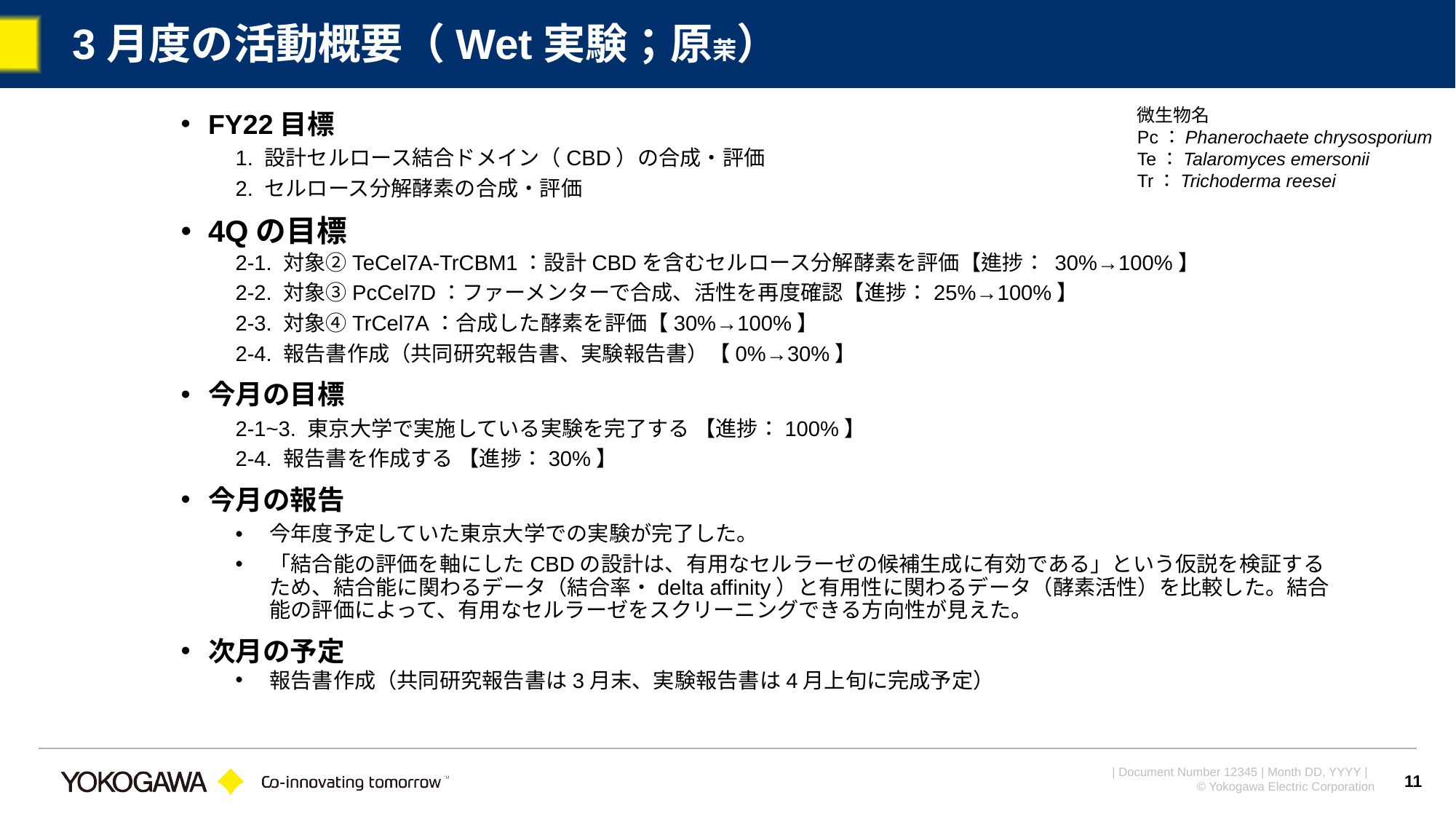

# 3月度の活動概要（Wet実験；原茉）
微生物名
Pc：Phanerochaete chrysosporium
Te：Talaromyces emersonii
Tr：Trichoderma reesei
FY22目標
1. 設計セルロース結合ドメイン（CBD）の合成・評価
2. セルロース分解酵素の合成・評価
4Qの目標
2-1. 対象②TeCel7A-TrCBM1：設計CBDを含むセルロース分解酵素を評価【進捗： 30%→100%】
2-2. 対象③PcCel7D：ファーメンターで合成、活性を再度確認【進捗：25%→100%】
2-3. 対象④TrCel7A：合成した酵素を評価【30%→100%】
2-4. 報告書作成（共同研究報告書、実験報告書）【0%→30%】
今月の目標
2-1~3. 東京大学で実施している実験を完了する 【進捗：100%】
2-4. 報告書を作成する 【進捗：30%】
今月の報告
今年度予定していた東京大学での実験が完了した。
「結合能の評価を軸にしたCBDの設計は、有用なセルラーゼの候補生成に有効である」という仮説を検証するため、結合能に関わるデータ（結合率・delta affinity）と有用性に関わるデータ（酵素活性）を比較した。結合能の評価によって、有用なセルラーゼをスクリーニングできる方向性が見えた。
次月の予定
報告書作成（共同研究報告書は3月末、実験報告書は4月上旬に完成予定）
11